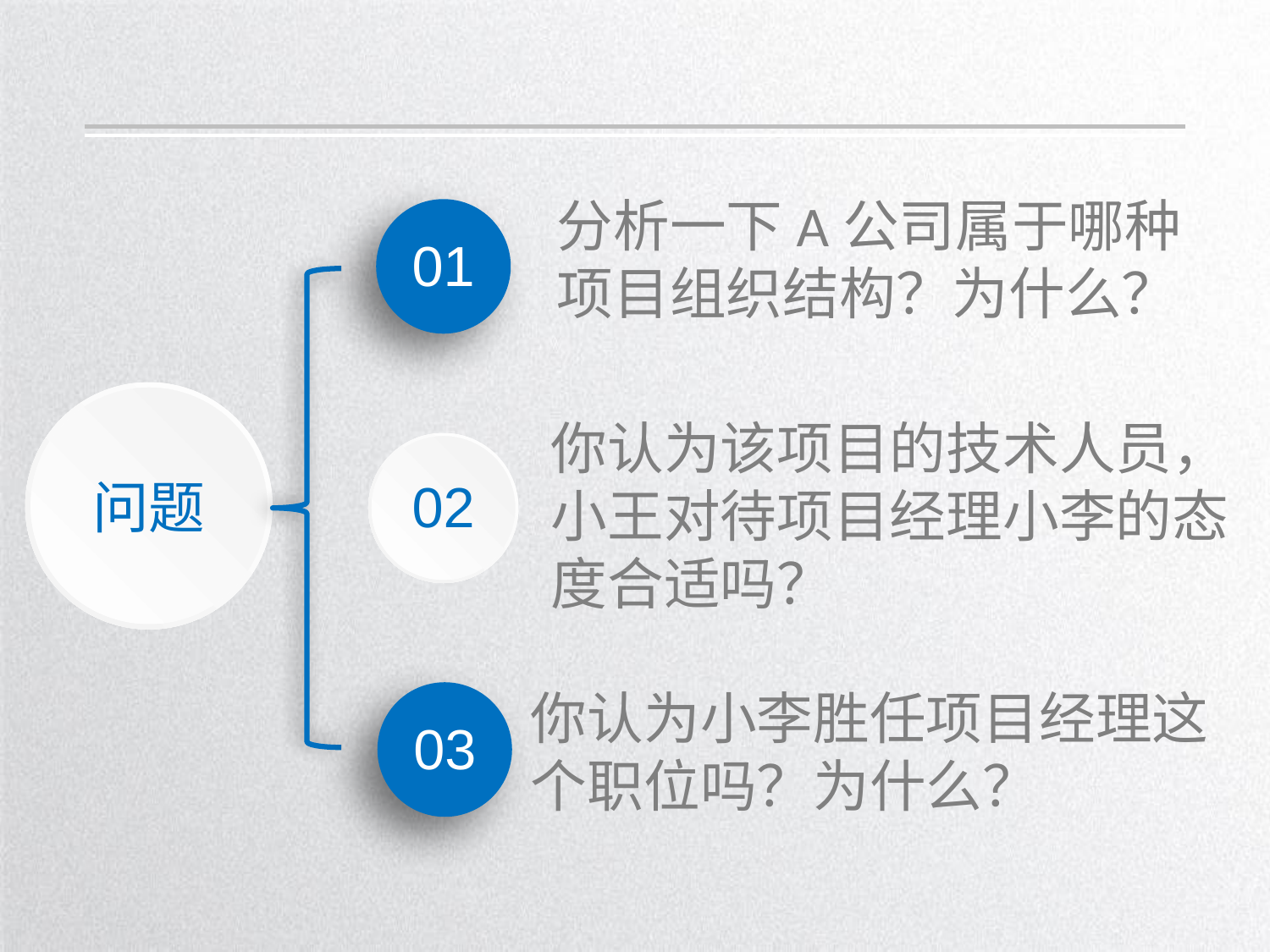

分析一下A公司属于哪种项目组织结构？为什么？

01

问题
你认为该项目的技术人员，小王对待项目经理小李的态度合适吗？

02
你认为小李胜任项目经理这个职位吗？为什么？

03